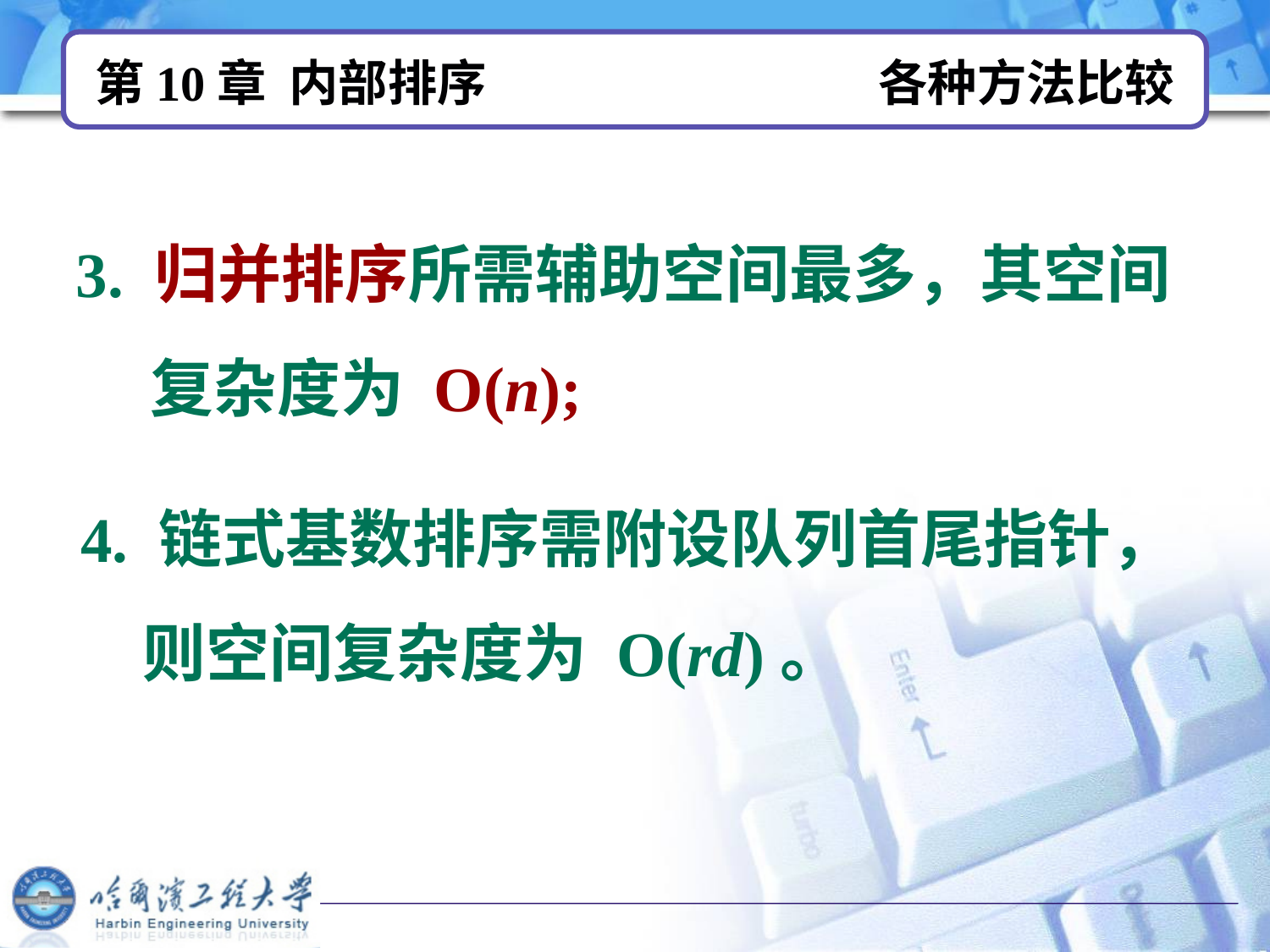

# 第10章  内部排序                                   各种方法比较
3. 归并排序所需辅助空间最多，其空间复杂度为 O(n);
4. 链式基数排序需附设队列首尾指针，则空间复杂度为 O(rd)。